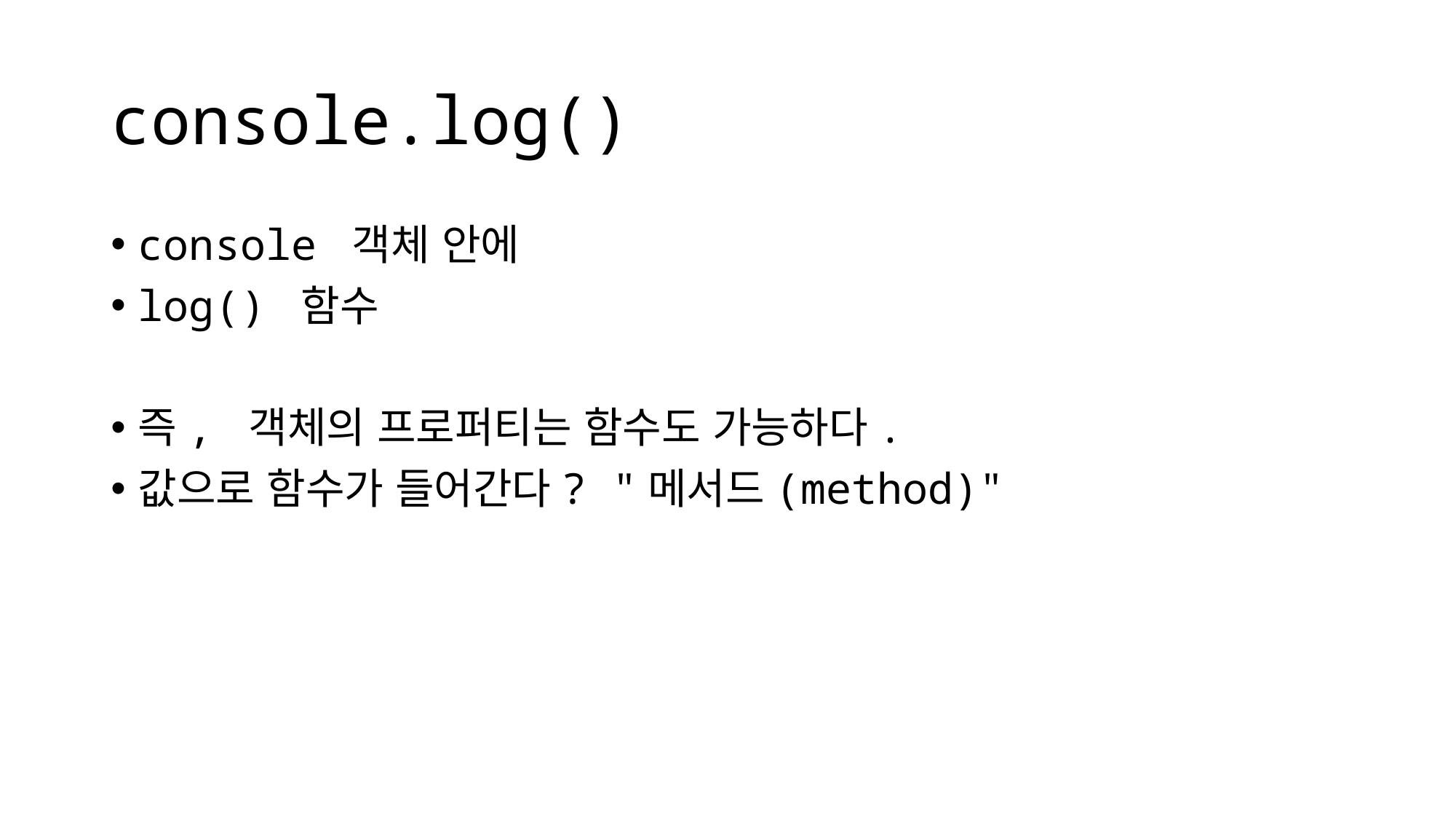

# console.log()
console 객체 안에
log() 함수

즉, 객체의 프로퍼티는 함수도 가능하다.
값으로 함수가 들어간다? "메서드(method)"